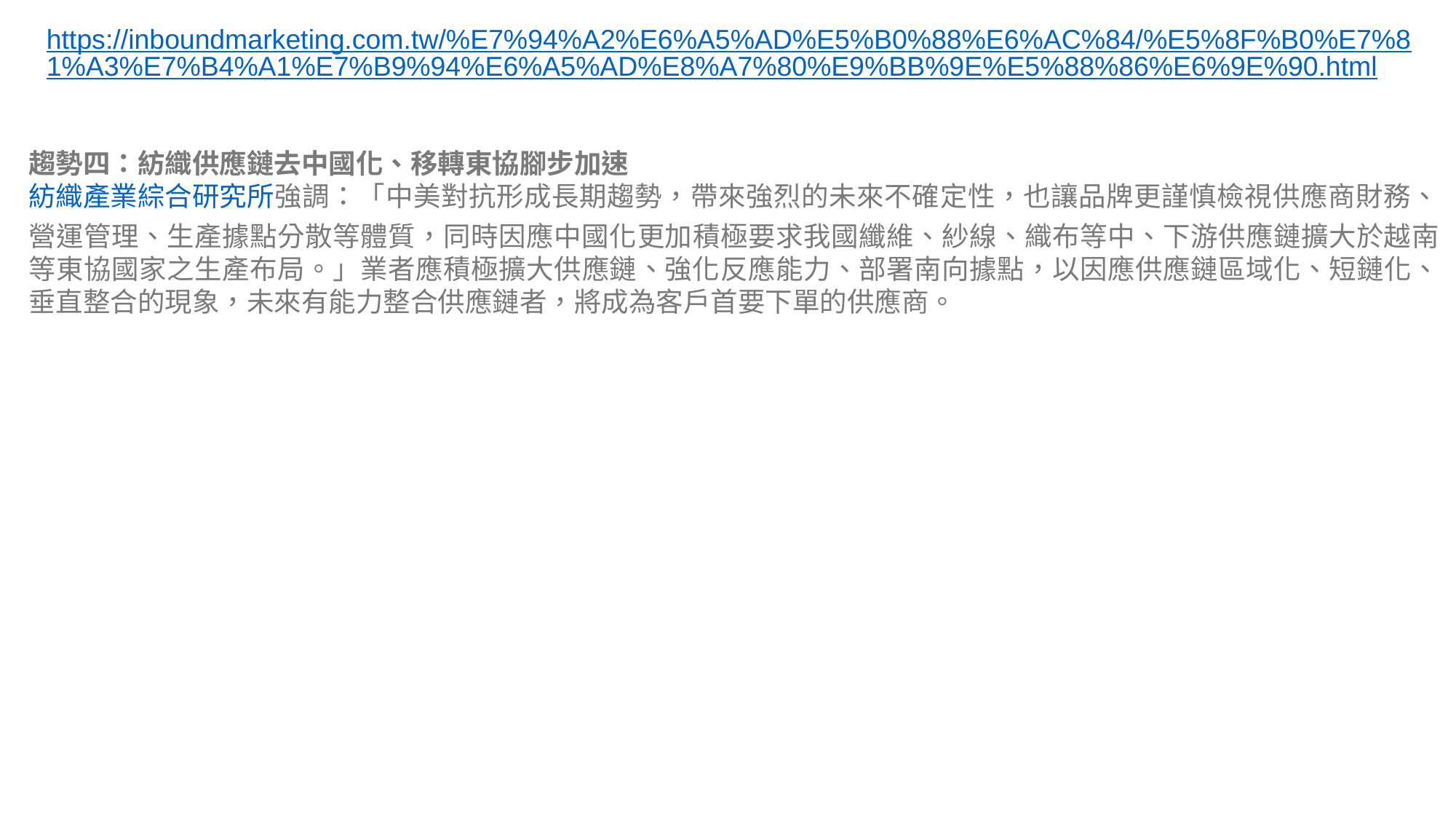

https://inboundmarketing.com.tw/%E7%94%A2%E6%A5%AD%E5%B0%88%E6%AC%84/%E5%8F%B0%E7%81%A3%E7%B4%A1%E7%B9%94%E6%A5%AD%E8%A7%80%E9%BB%9E%E5%88%86%E6%9E%90.html
趨勢四：紡織供應鏈去中國化、移轉東協腳步加速
紡織產業綜合研究所強調：「中美對抗形成長期趨勢，帶來強烈的未來不確定性，也讓品牌更謹慎檢視供應商財務、
營運管理、生產據點分散等體質，同時因應中國化更加積極要求我國纖維、紗線、織布等中、下游供應鏈擴大於越南等東協國家之生產布局。」業者應積極擴大供應鏈、強化反應能力、部署南向據點，以因應供應鏈區域化、短鏈化、垂直整合的現象，未來有能力整合供應鏈者，將成為客戶首要下單的供應商。